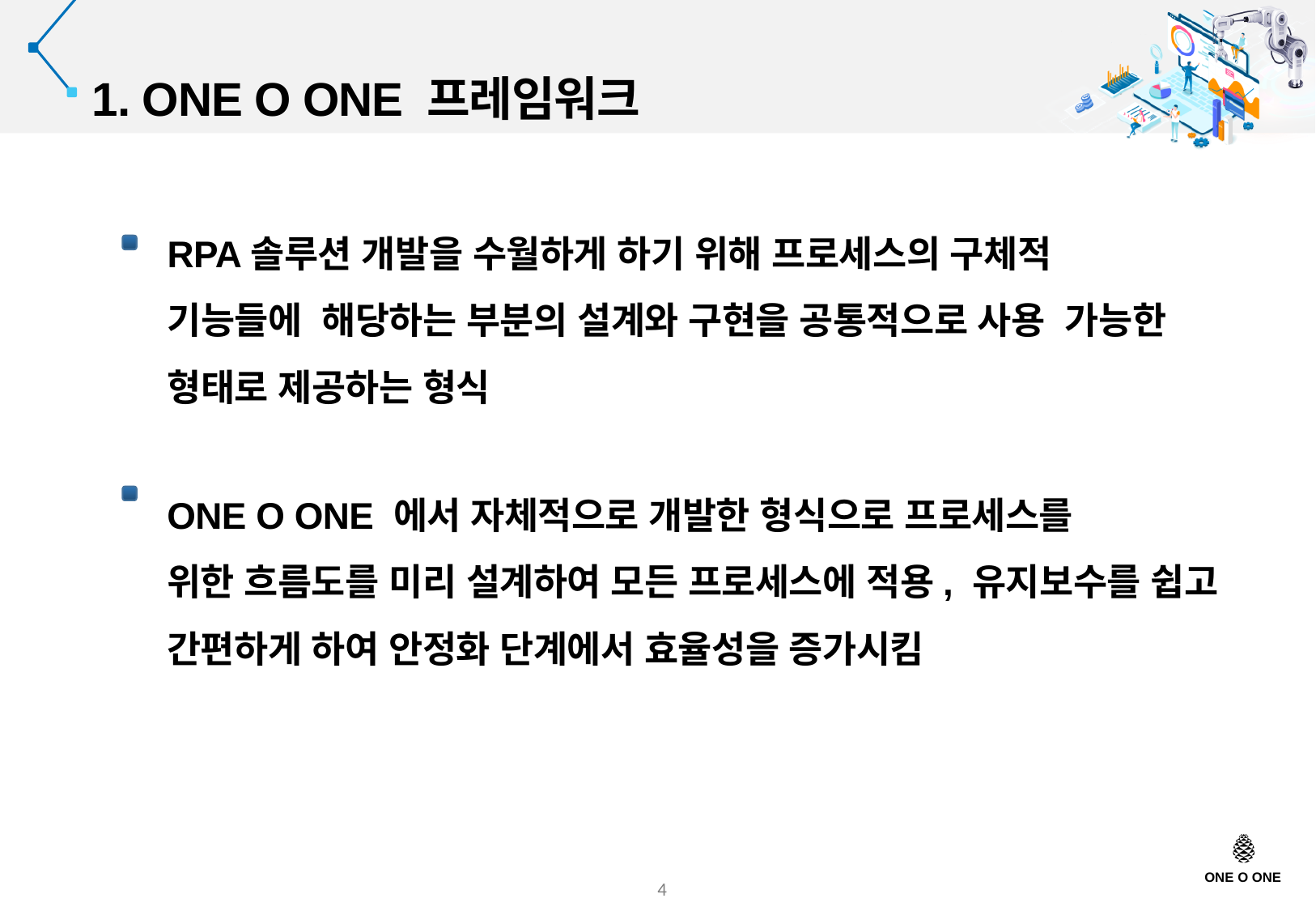

1. ONE O ONE 프레임워크
RPA솔루션 개발을 수월하게 하기 위해 프로세스의 구체적
기능들에  해당하는 부분의 설계와 구현을 공통적으로 사용  가능한 형태로 제공하는 형식

ONE O ONE 에서 자체적으로 개발한 형식으로 프로세스를
위한 흐름도를 미리 설계하여 모든 프로세스에 적용, 유지보수를 쉽고 간편하게 하여 안정화 단계에서 효율성을 증가시킴